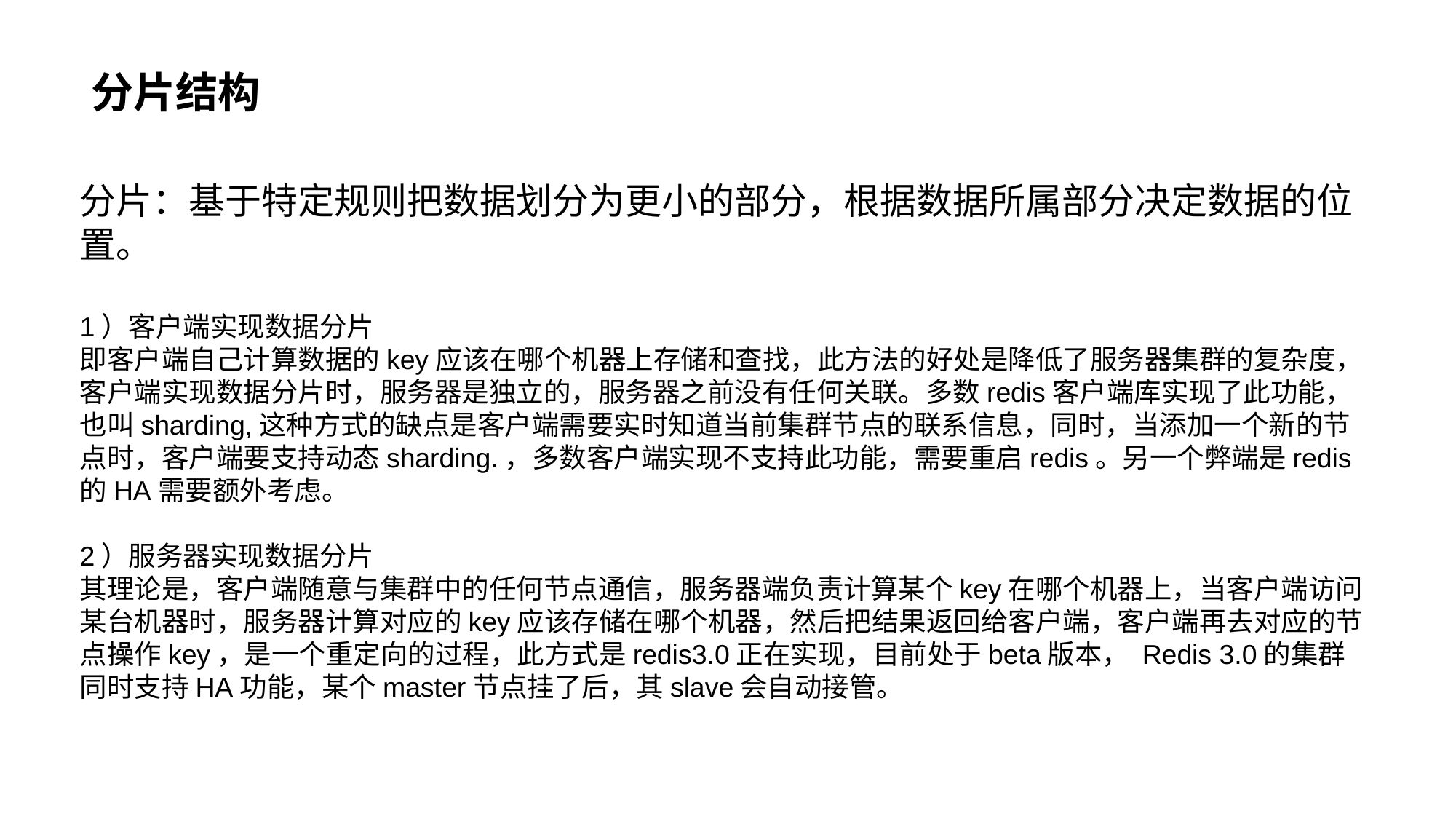

# 分片结构
分片：基于特定规则把数据划分为更小的部分，根据数据所属部分决定数据的位置。

1）客户端实现数据分片
即客户端自己计算数据的key应该在哪个机器上存储和查找，此方法的好处是降低了服务器集群的复杂度，客户端实现数据分片时，服务器是独立的，服务器之前没有任何关联。多数redis客户端库实现了此功能，也叫sharding,这种方式的缺点是客户端需要实时知道当前集群节点的联系信息，同时，当添加一个新的节点时，客户端要支持动态sharding.，多数客户端实现不支持此功能，需要重启redis。另一个弊端是redis的HA需要额外考虑。

2）服务器实现数据分片
其理论是，客户端随意与集群中的任何节点通信，服务器端负责计算某个key在哪个机器上，当客户端访问某台机器时，服务器计算对应的key应该存储在哪个机器，然后把结果返回给客户端，客户端再去对应的节点操作key，是一个重定向的过程，此方式是redis3.0正在实现，目前处于beta版本， Redis 3.0的集群同时支持HA功能，某个master节点挂了后，其slave会自动接管。